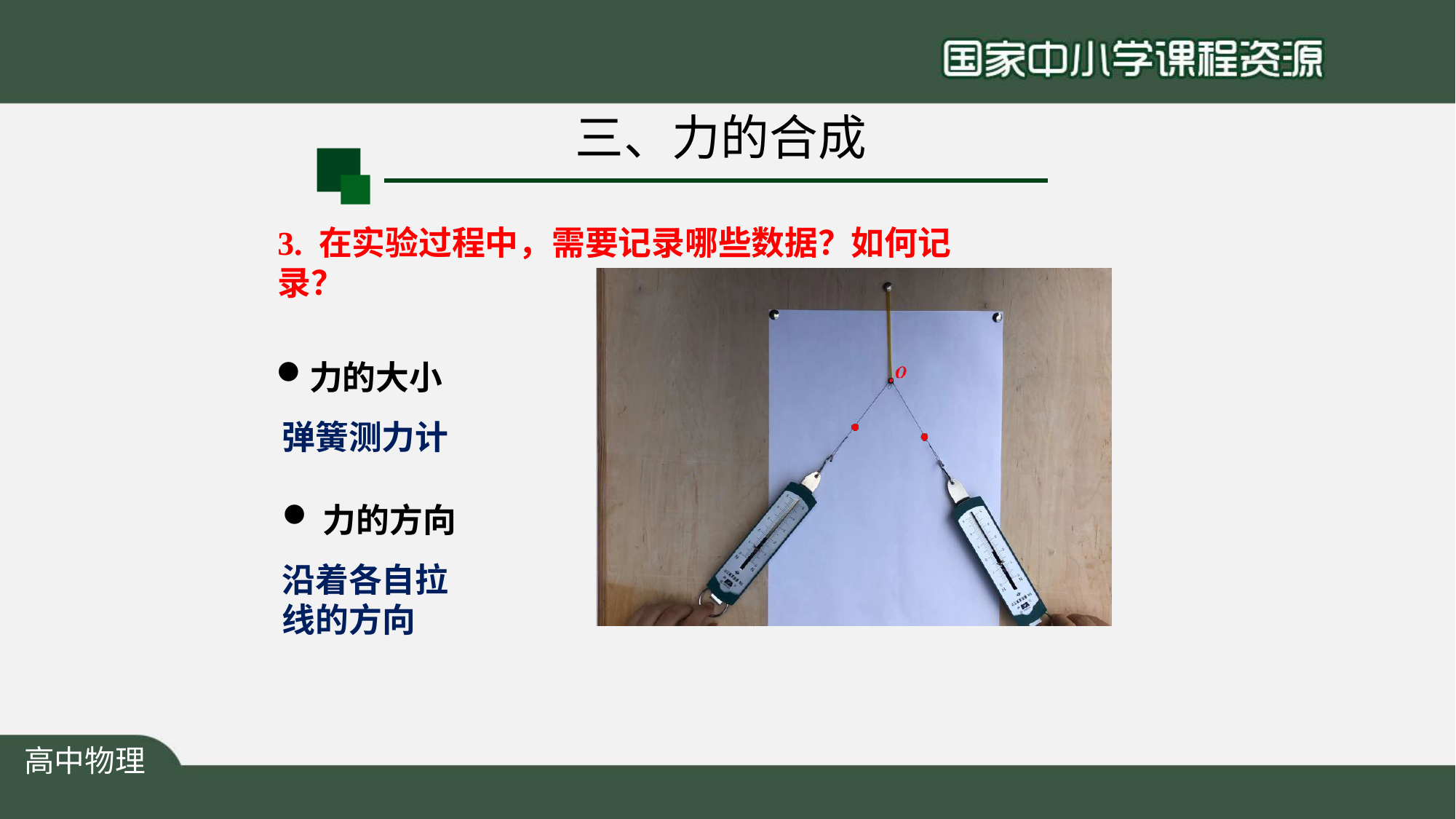

# 三、力的合成

3. 在实验过程中，需要记录哪些数据？如何记录？
力的大小 弹簧测力计

力的方向
沿着各自拉线的方向

高中物理